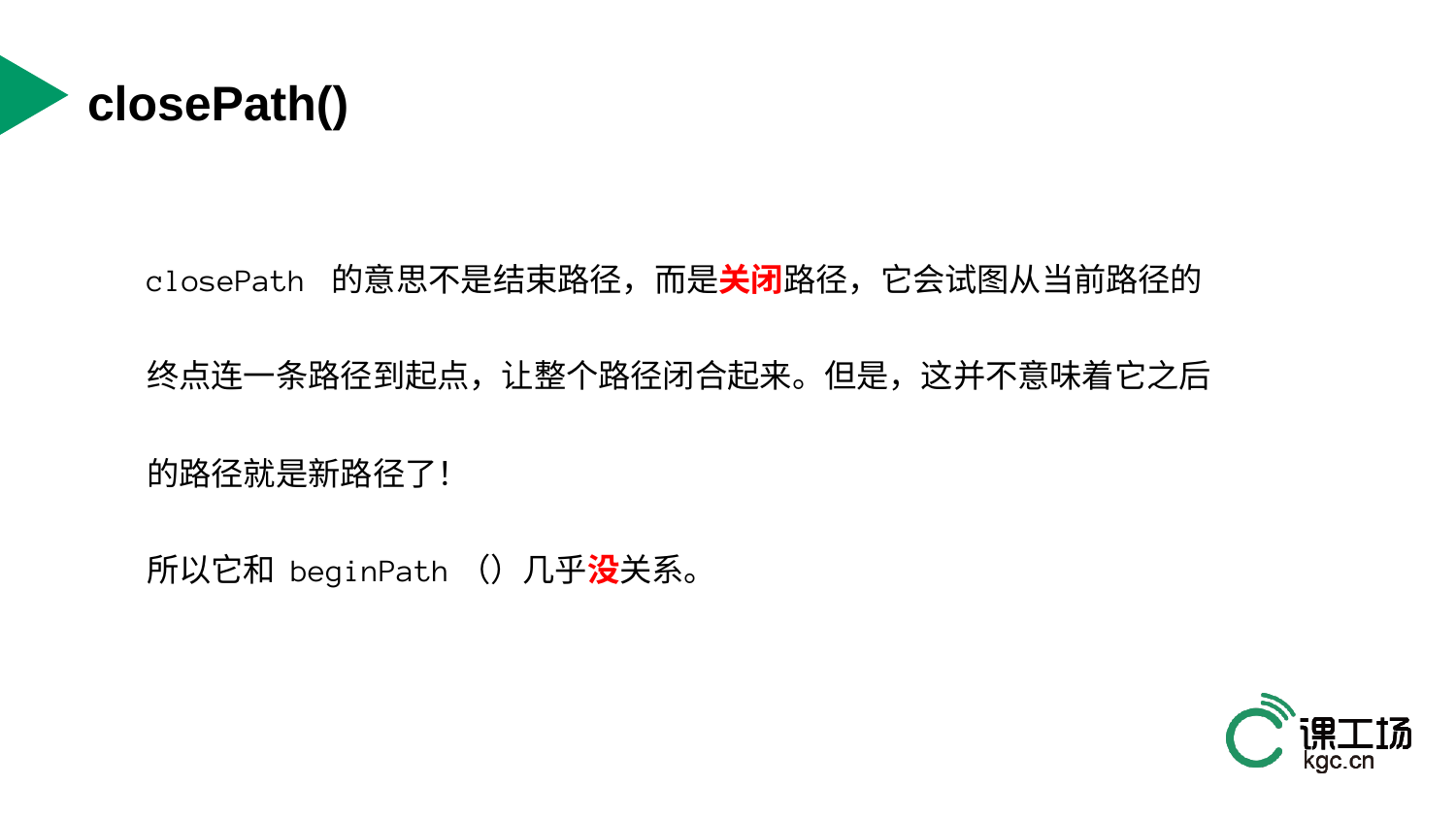

# closePath()
closePath 的意思不是结束路径，而是关闭路径，它会试图从当前路径的终点连一条路径到起点，让整个路径闭合起来。但是，这并不意味着它之后的路径就是新路径了！
所以它和 beginPath（）几乎没关系。